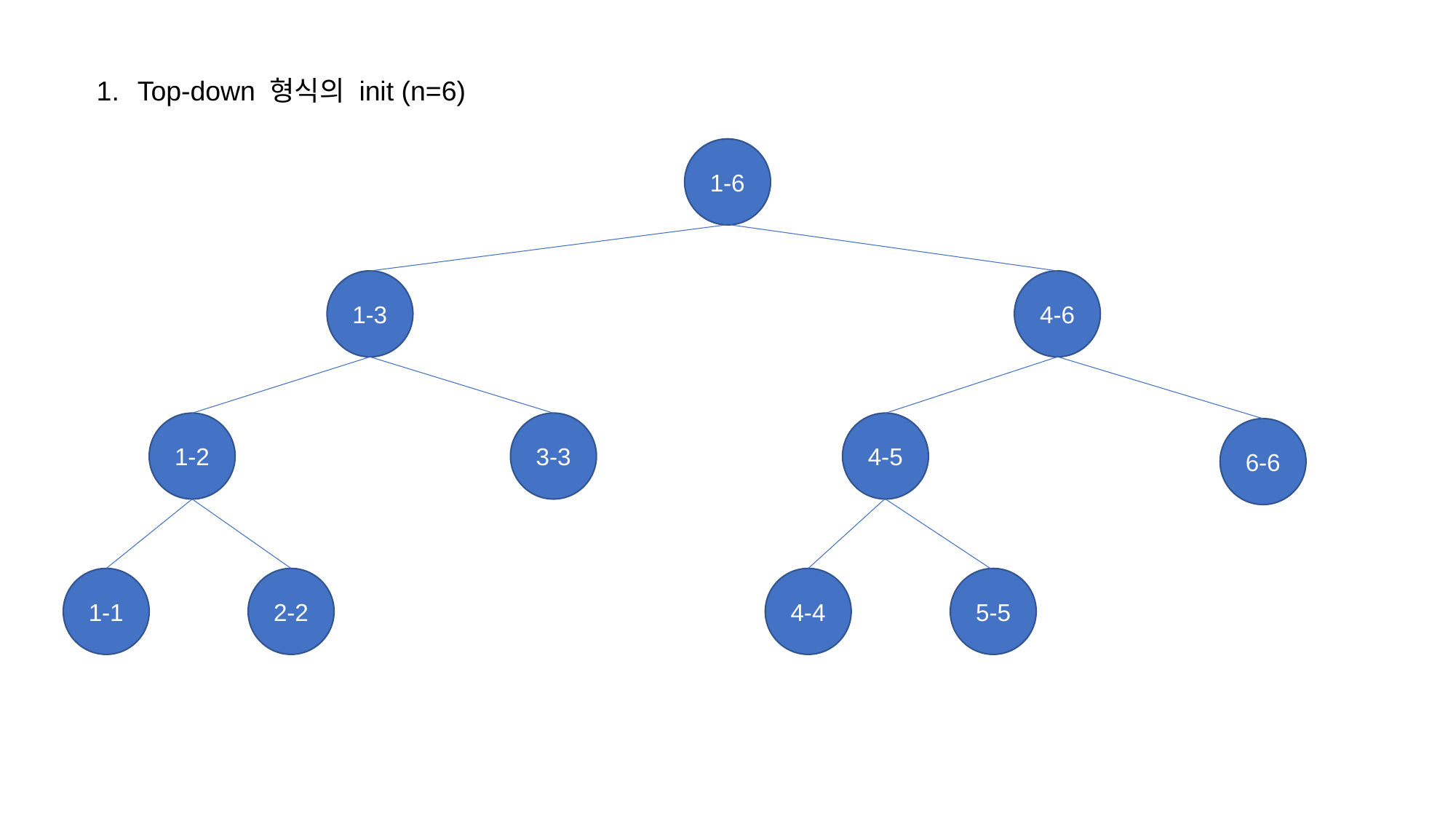

Top-down 형식의 init (n=6)

1-6
1-3
4-6
1-2
3-3
4-5
6-6
1-1
2-2
4-4
5-5